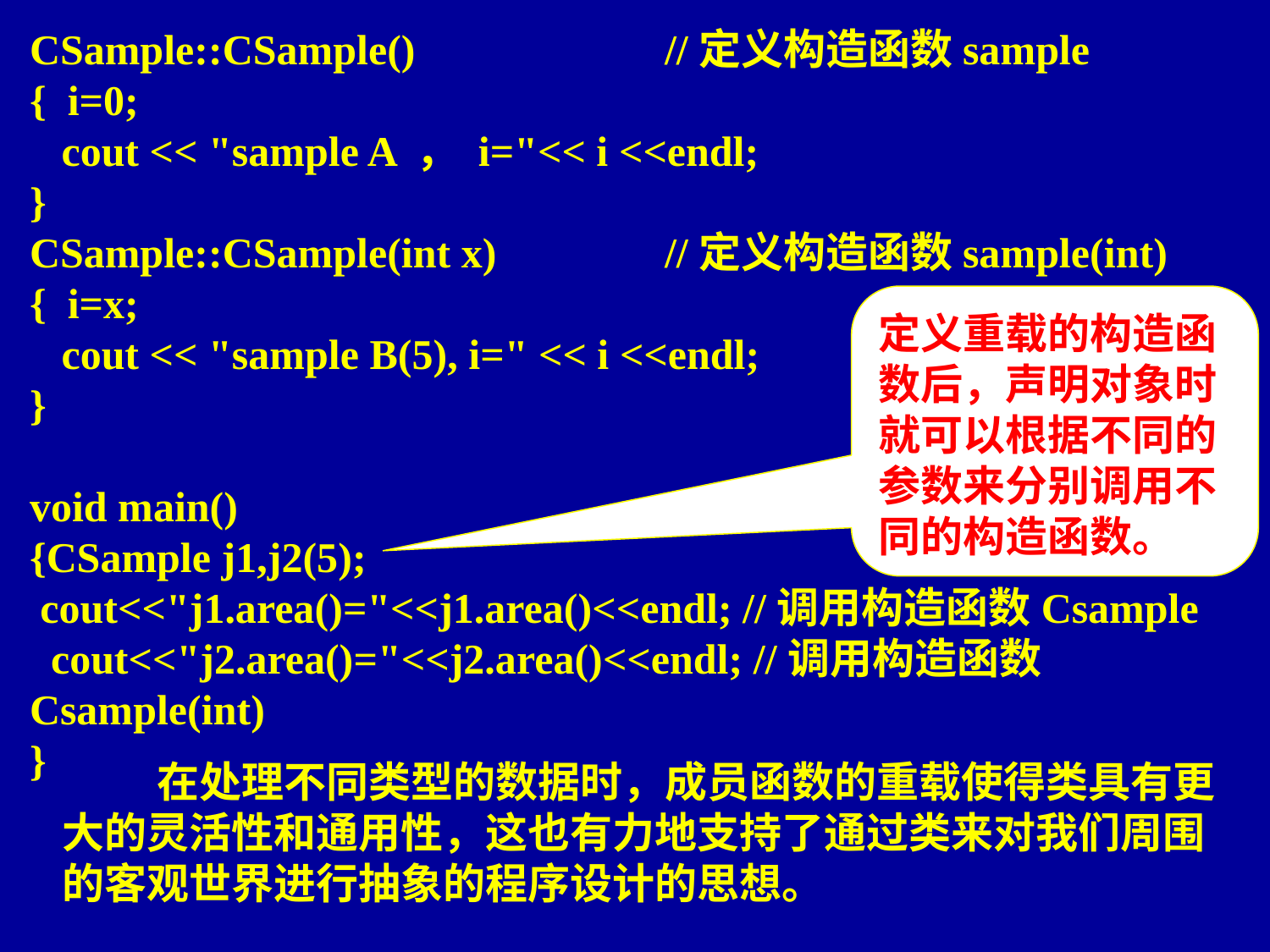

CSample::CSample()		//定义构造函数sample
{  i=0;
   cout << "sample A ， i="<< i <<endl;
}
CSample::CSample(int x)		//定义构造函数sample(int)
{  i=x;
   cout << "sample B(5), i=" << i <<endl;
}

void main()
{CSample j1,j2(5);
 cout<<"j1.area()="<<j1.area()<<endl; //调用构造函数Csample
  cout<<"j2.area()="<<j2.area()<<endl; //调用构造函数Csample(int)
}
定义重载的构造函数后，声明对象时就可以根据不同的参数来分别调用不同的构造函数。
     在处理不同类型的数据时，成员函数的重载使得类具有更大的灵活性和通用性，这也有力地支持了通过类来对我们周围的客观世界进行抽象的程序设计的思想。